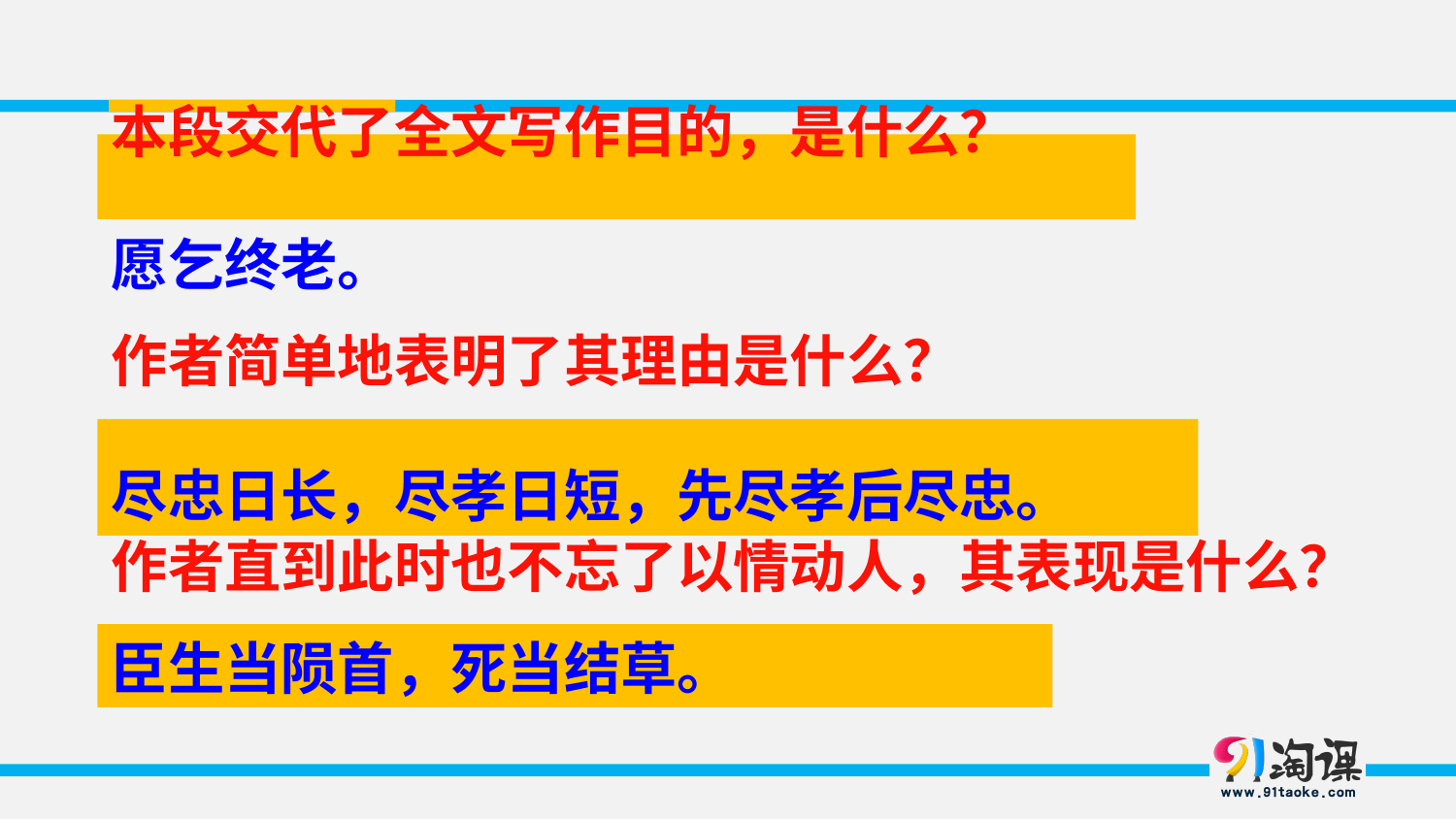

本段交代了全文写作目的，是什么？

愿乞终老。
作者简单地表明了其理由是什么？
尽忠日长，尽孝日短，先尽孝后尽忠。
作者直到此时也不忘了以情动人，其表现是什么？
臣生当陨首，死当结草。